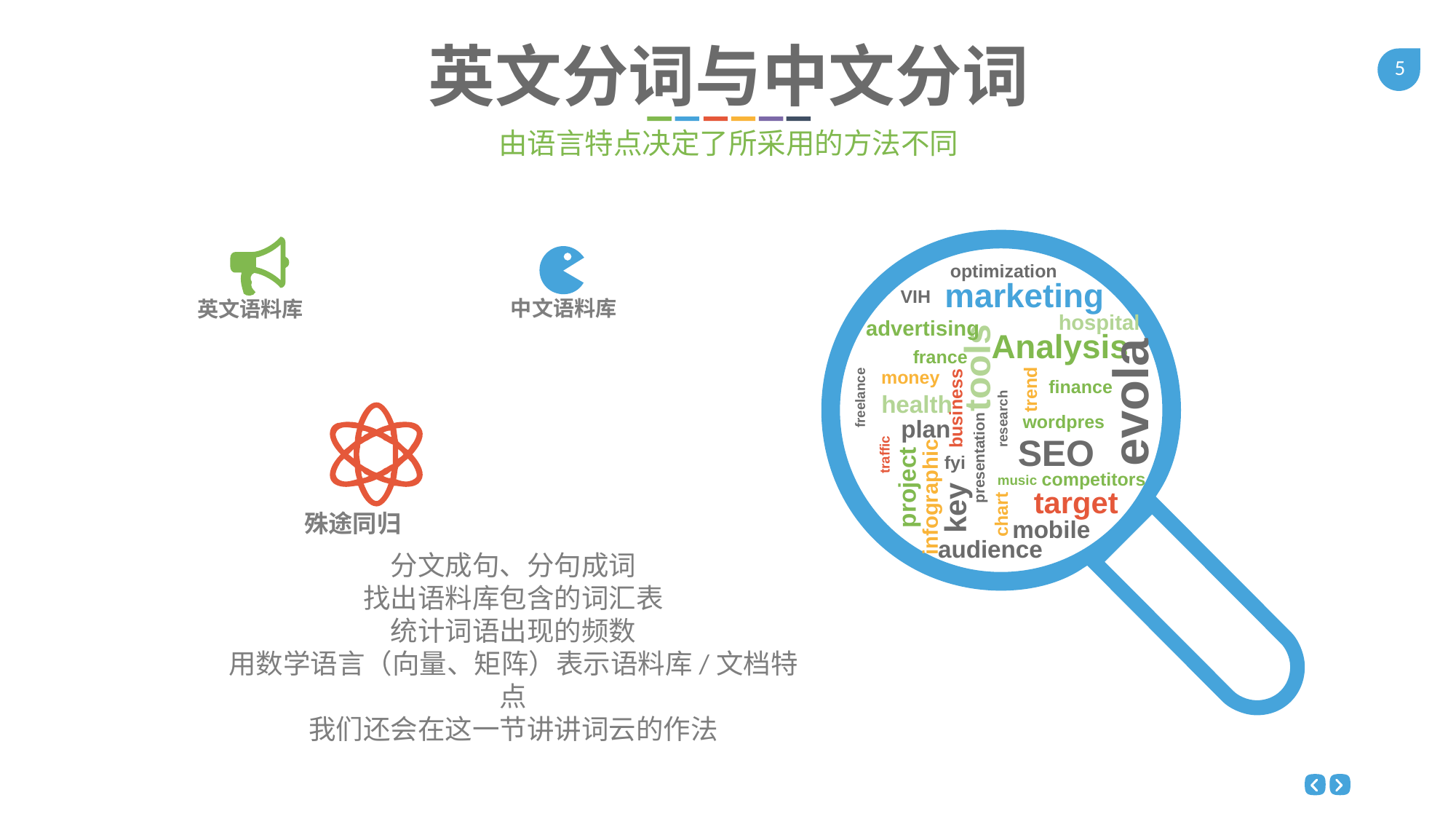

英文分词与中文分词

由语言特点决定了所采用的方法不同

optimization
marketing
VIH
中文语料库
英文语料库
hospital
advertising
Analysis
france
tools
money
evola
finance
trend
health
freelance
business

wordpres
research
plan
SEO
traffic
presentation
fyi
competitors
music
project
target
infographic
key
chart
殊途同归
mobile
audience
分文成句、分句成词
找出语料库包含的词汇表
统计词语出现的频数
用数学语言（向量、矩阵）表示语料库/文档特点
我们还会在这一节讲讲词云的作法